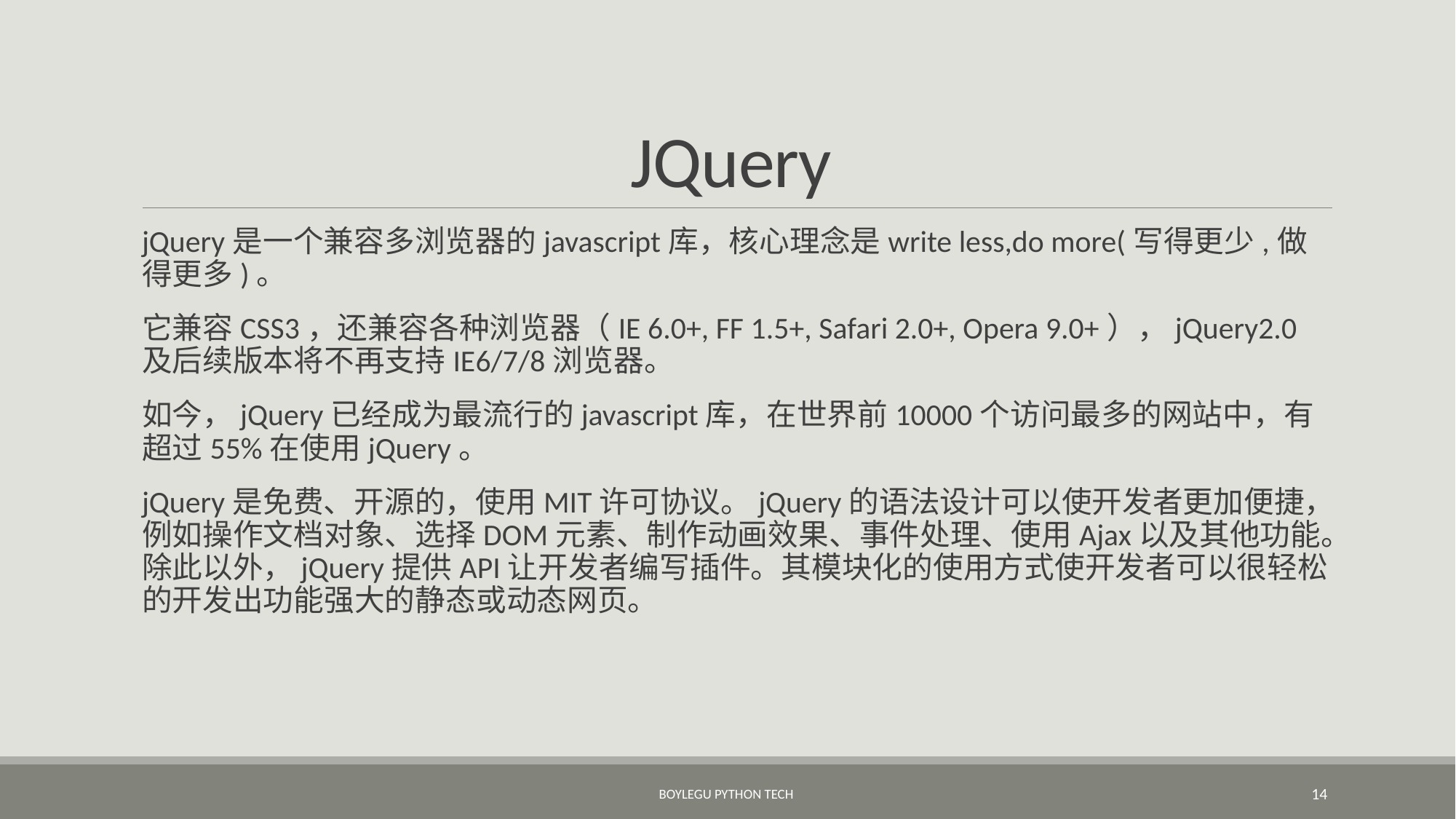

# JQuery
jQuery是一个兼容多浏览器的javascript库，核心理念是write less,do more(写得更少,做得更多)。
它兼容CSS3，还兼容各种浏览器（IE 6.0+, FF 1.5+, Safari 2.0+, Opera 9.0+），jQuery2.0及后续版本将不再支持IE6/7/8浏览器。
如今，jQuery已经成为最流行的javascript库，在世界前10000个访问最多的网站中，有超过55%在使用jQuery。
jQuery是免费、开源的，使用MIT许可协议。jQuery的语法设计可以使开发者更加便捷，例如操作文档对象、选择DOM元素、制作动画效果、事件处理、使用Ajax以及其他功能。除此以外，jQuery提供API让开发者编写插件。其模块化的使用方式使开发者可以很轻松的开发出功能强大的静态或动态网页。

BoyleGu Python Tech
14